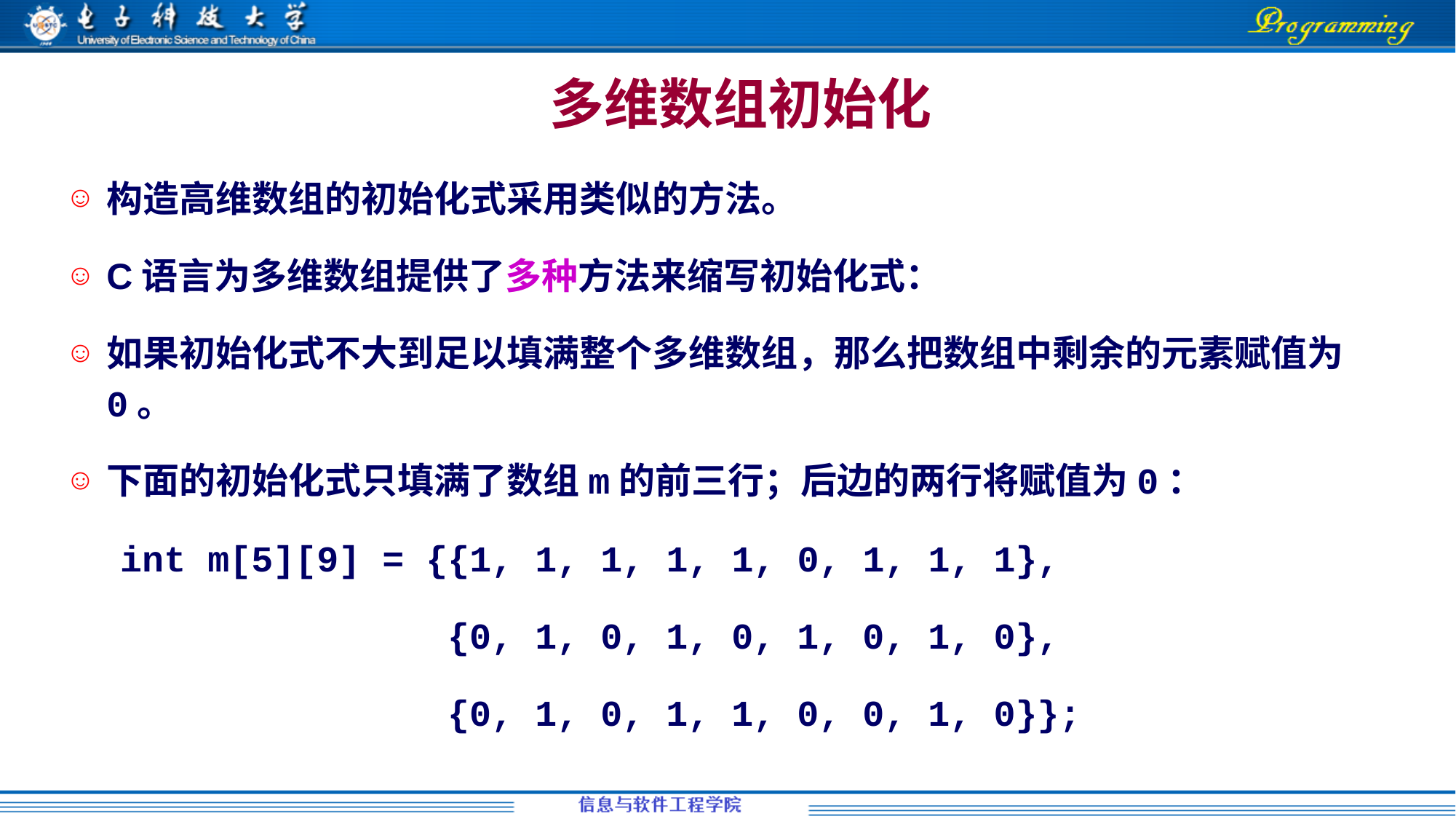

多维数组初始化
构造高维数组的初始化式采用类似的方法。
C语言为多维数组提供了多种方法来缩写初始化式：
如果初始化式不大到足以填满整个多维数组，那么把数组中剩余的元素赋值为0。
下面的初始化式只填满了数组m的前三行；后边的两行将赋值为0：
int m[5][9] = {{1, 1, 1, 1, 1, 0, 1, 1, 1},
               {0, 1, 0, 1, 0, 1, 0, 1, 0},
               {0, 1, 0, 1, 1, 0, 0, 1, 0}};